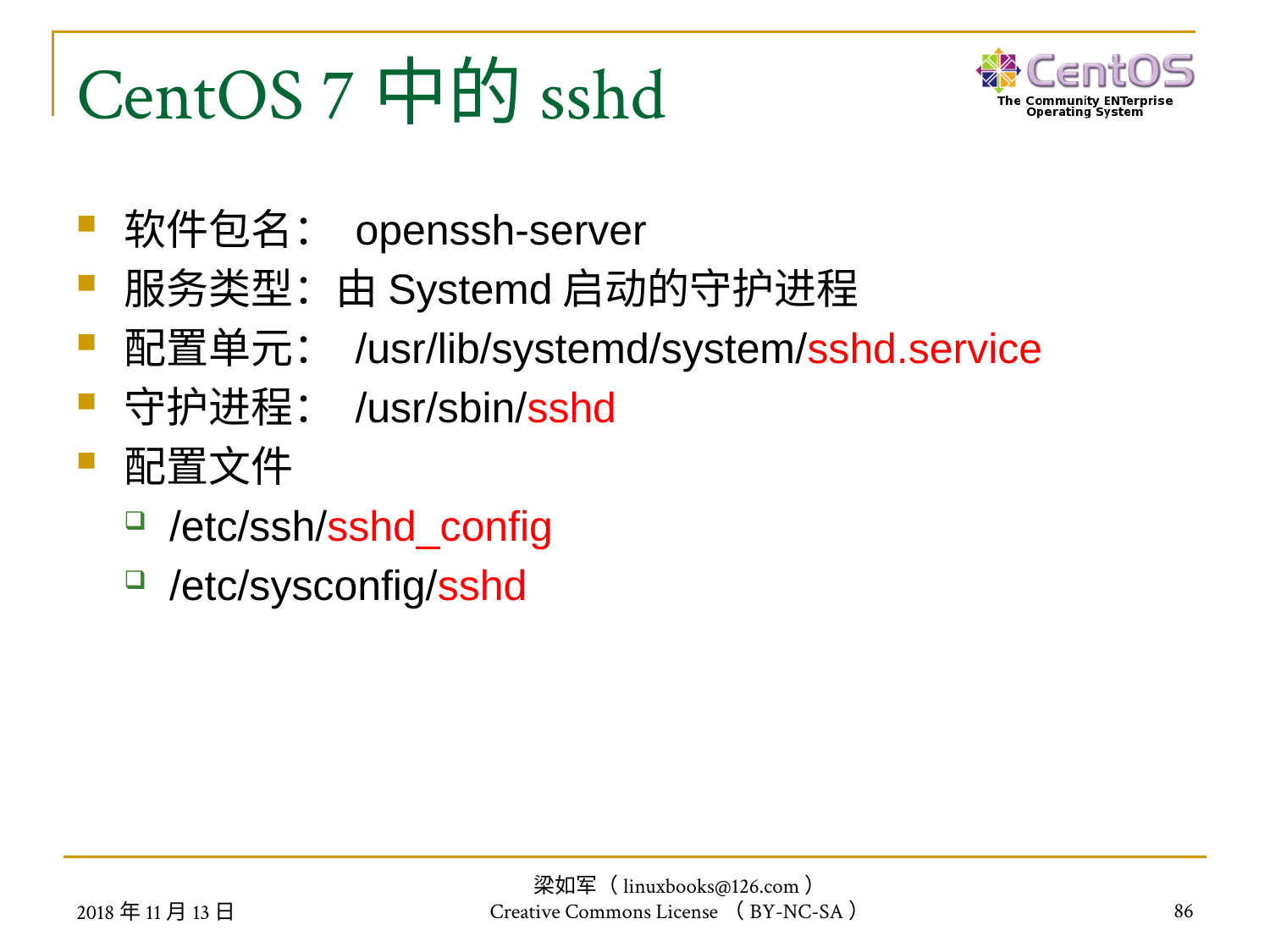

# CentOS 7中的sshd
软件包名： openssh-server
服务类型：由Systemd启动的守护进程
配置单元： /usr/lib/systemd/system/sshd.service
守护进程： /usr/sbin/sshd
配置文件
/etc/ssh/sshd_config
/etc/sysconfig/sshd
梁如军（linuxbooks@126.com）
Creative Commons License（BY-NC-SA）
2018年11月13日
86